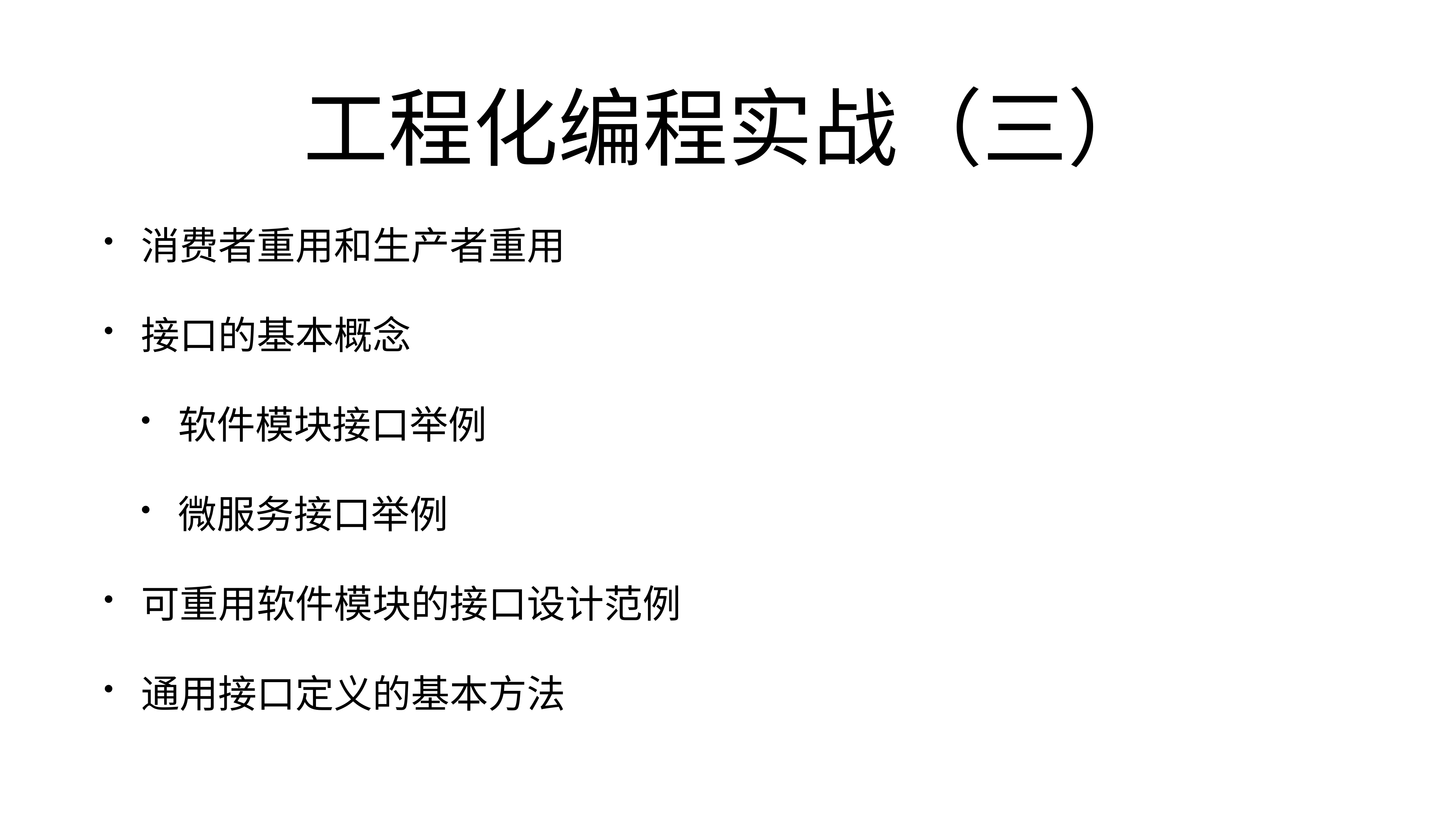

# 工程化编程实战（三）
消费者重用和生产者重用
接口的基本概念
软件模块接口举例
微服务接口举例
可重用软件模块的接口设计范例
通用接口定义的基本方法